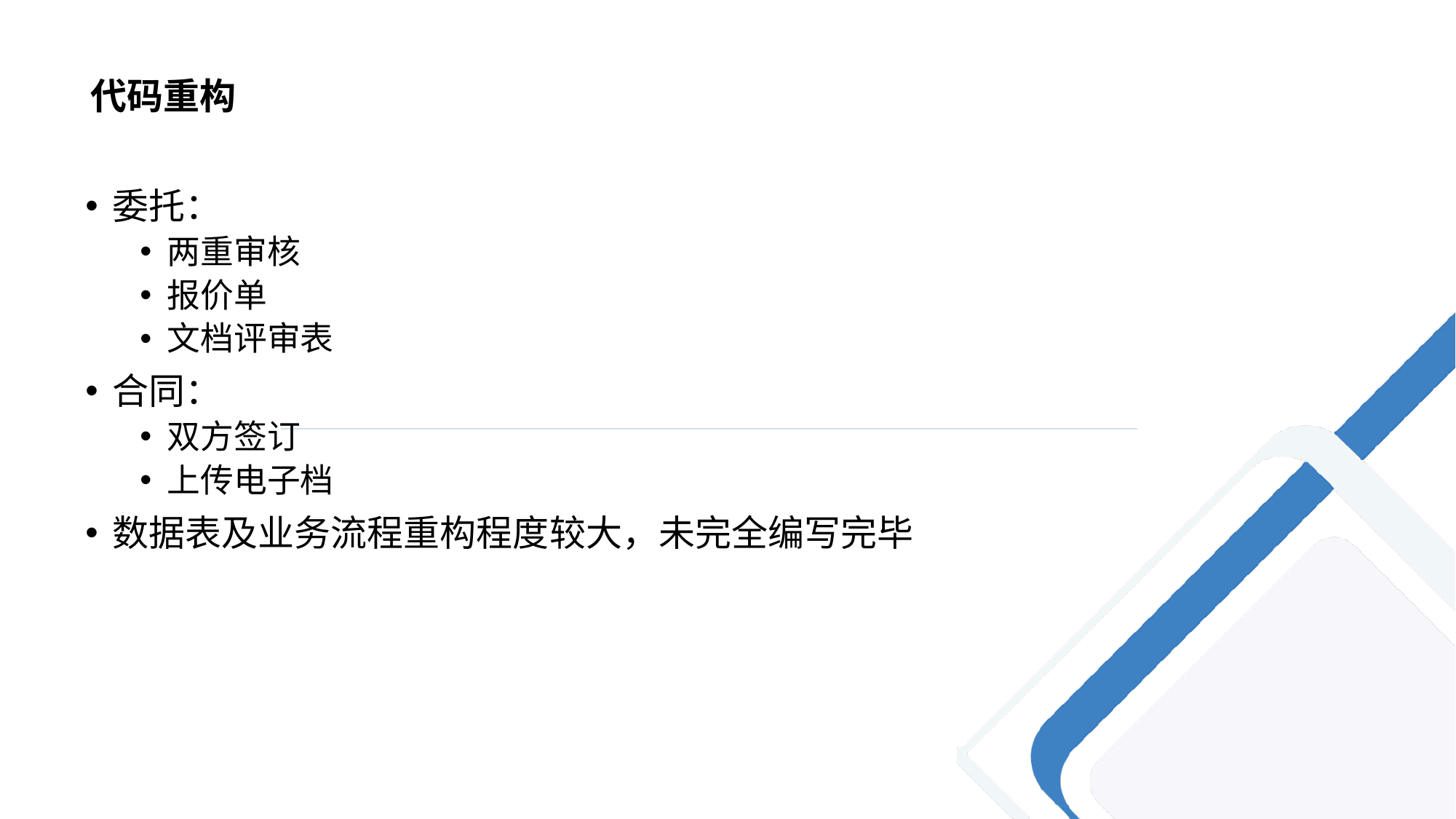

代码重构

委托：
两重审核
报价单
文档评审表
合同：
双方签订
上传电子档
数据表及业务流程重构程度较大，未完全编写完毕